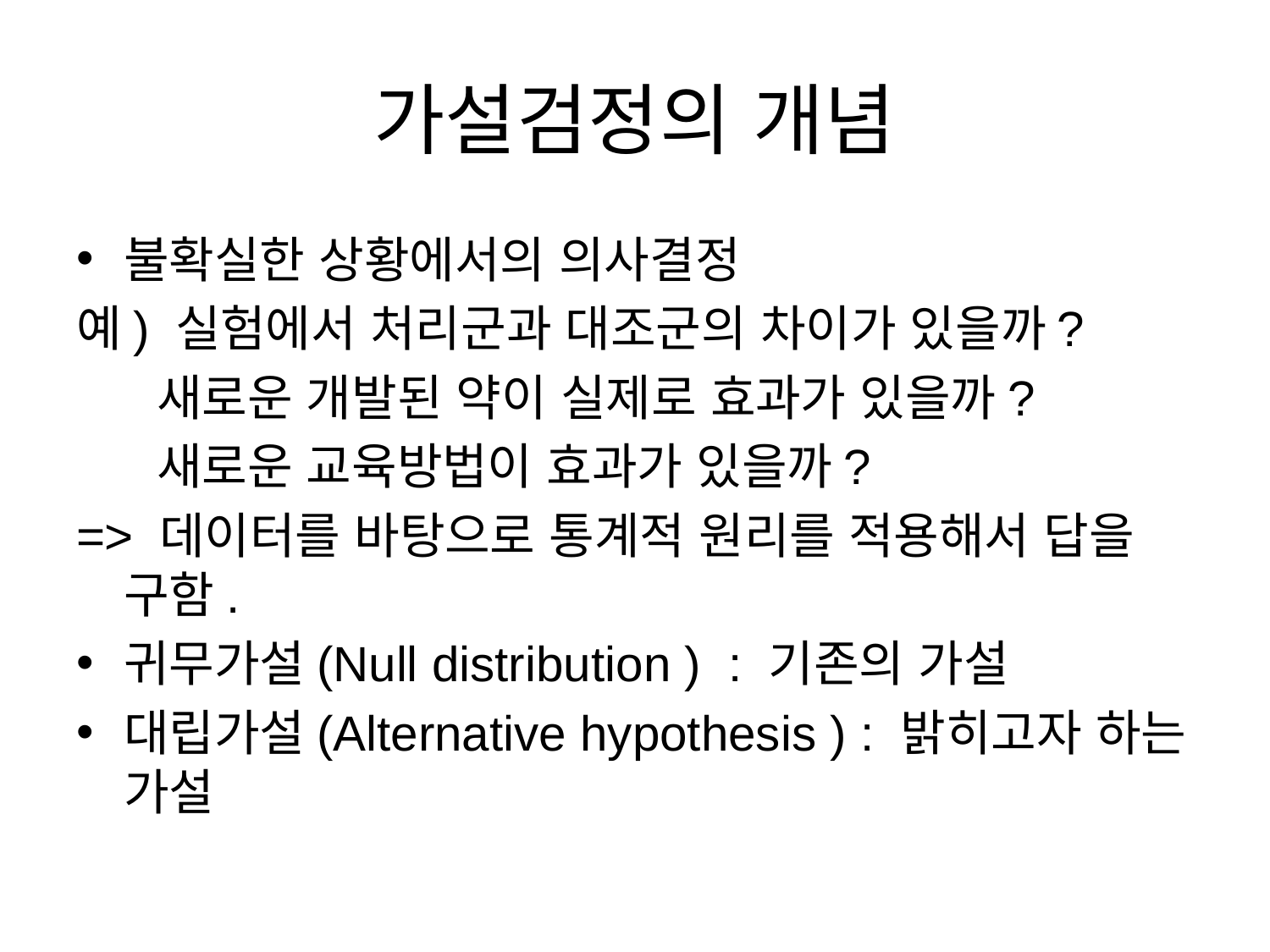

# 가설검정의 개념
불확실한 상황에서의 의사결정
예) 실험에서 처리군과 대조군의 차이가 있을까?
     새로운 개발된 약이 실제로 효과가 있을까?
     새로운 교육방법이 효과가 있을까?
=> 데이터를 바탕으로 통계적 원리를 적용해서 답을 구함.
귀무가설(Null distribution )  : 기존의 가설
대립가설(Alternative hypothesis ) : 밝히고자 하는 가설